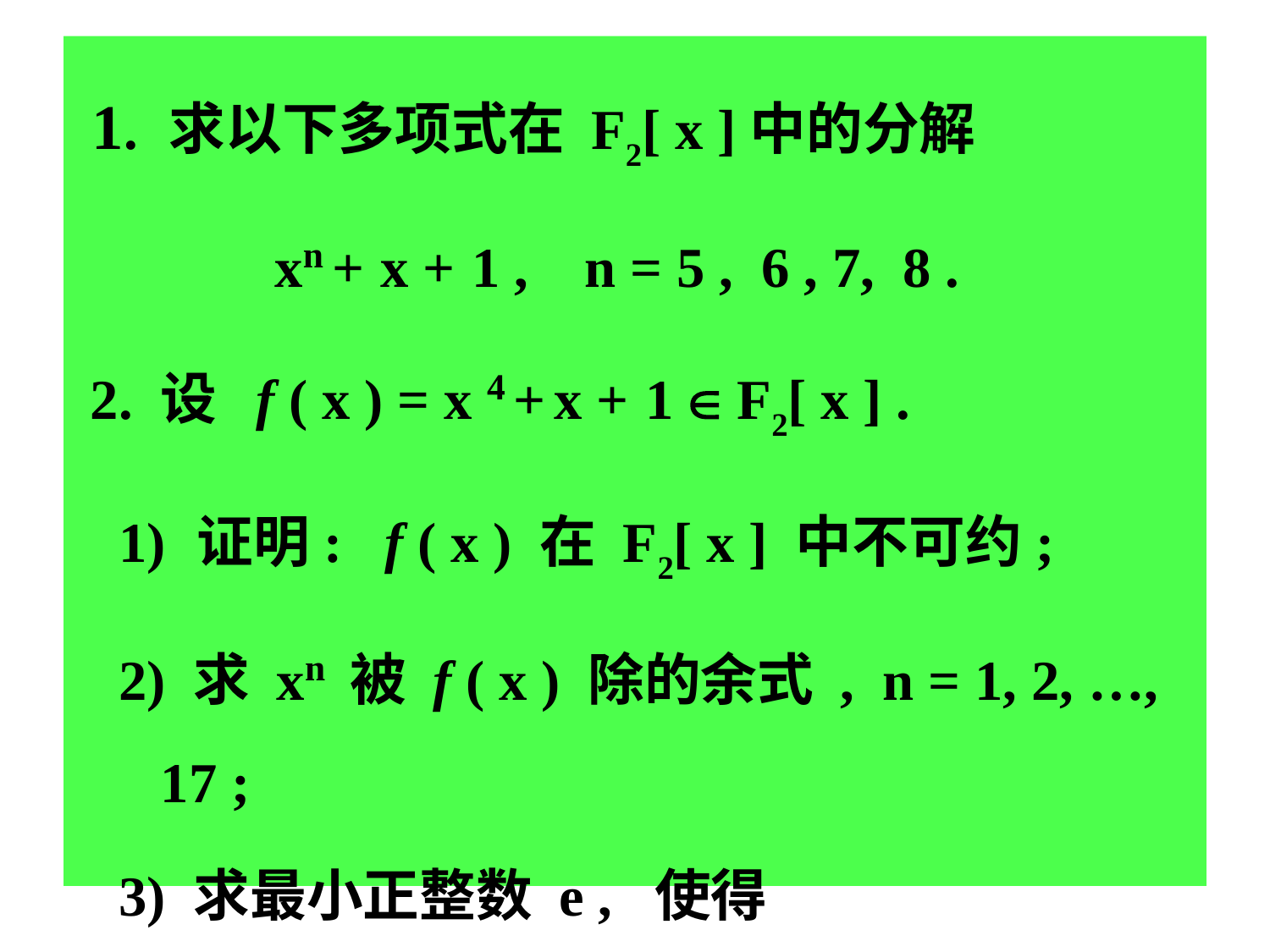

1. 求以下多项式在 F2[ x ]中的分解
              xn +  x +  1 ,    n = 5 ,  6 , 7,  8 .
 2. 设  f ( x ) = x 4 + x +  1 ∈ F2[ x ] .
   1) 证明:   f ( x ) 在 F2[ x ] 中不可约;
   2) 求 xn 被 f ( x ) 除的余式 ,  n = 1, 2, …, 17 ;
   3) 求最小正整数 e ,  使得
       ( x 3 + x +  1 ) e ≡ x 2 + x +  1 mod  f ( x )